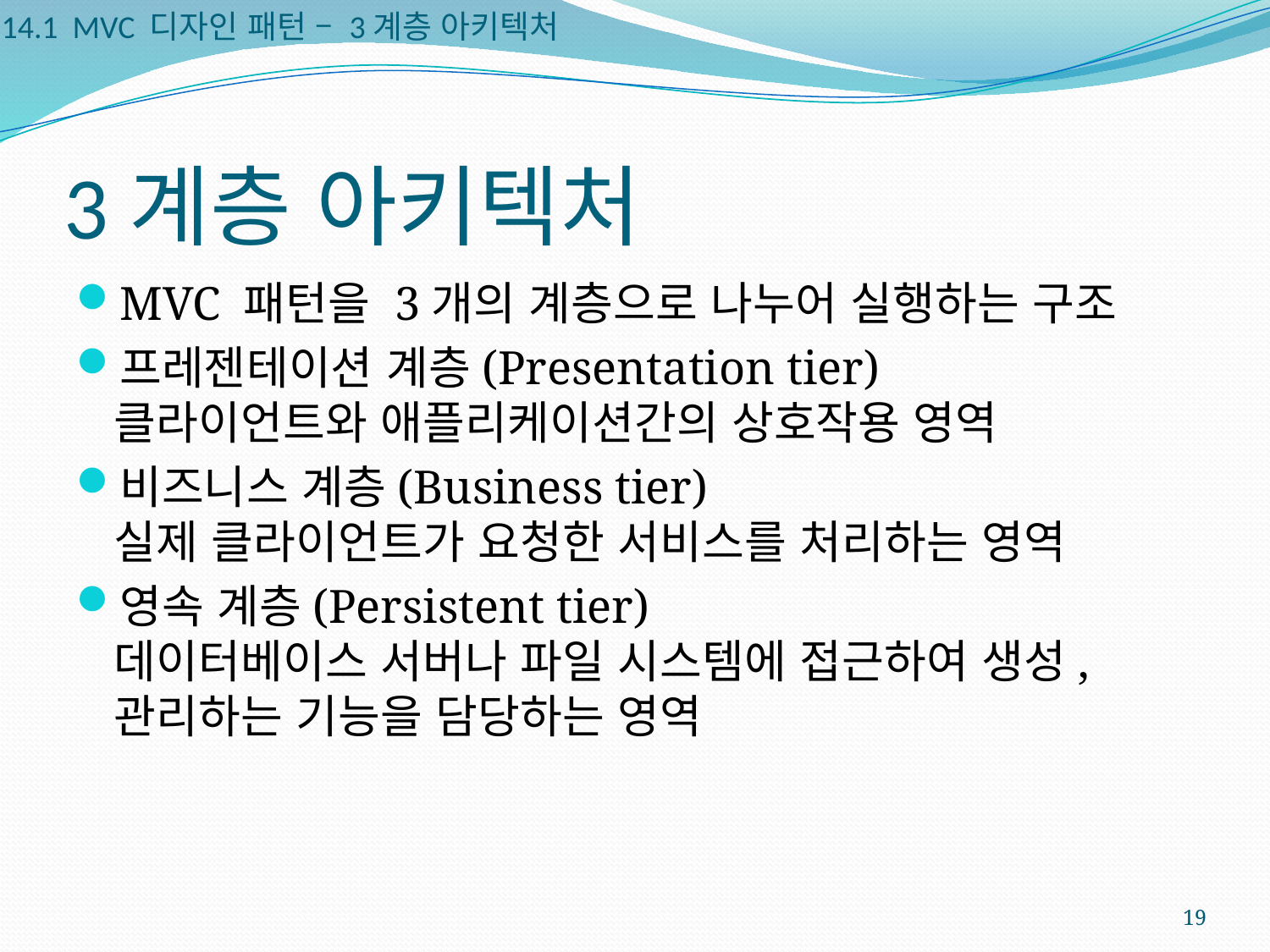

14.1  MVC 디자인 패턴 – 3계층 아키텍처
# 3계층 아키텍처
MVC 패턴을 3개의 계층으로 나누어 실행하는 구조
프레젠테이션 계층(Presentation tier)
클라이언트와 애플리케이션간의 상호작용 영역
비즈니스 계층(Business tier)
실제 클라이언트가 요청한 서비스를 처리하는 영역
영속 계층(Persistent tier)
데이터베이스 서버나 파일 시스템에 접근하여 생성, 관리하는 기능을 담당하는 영역

19